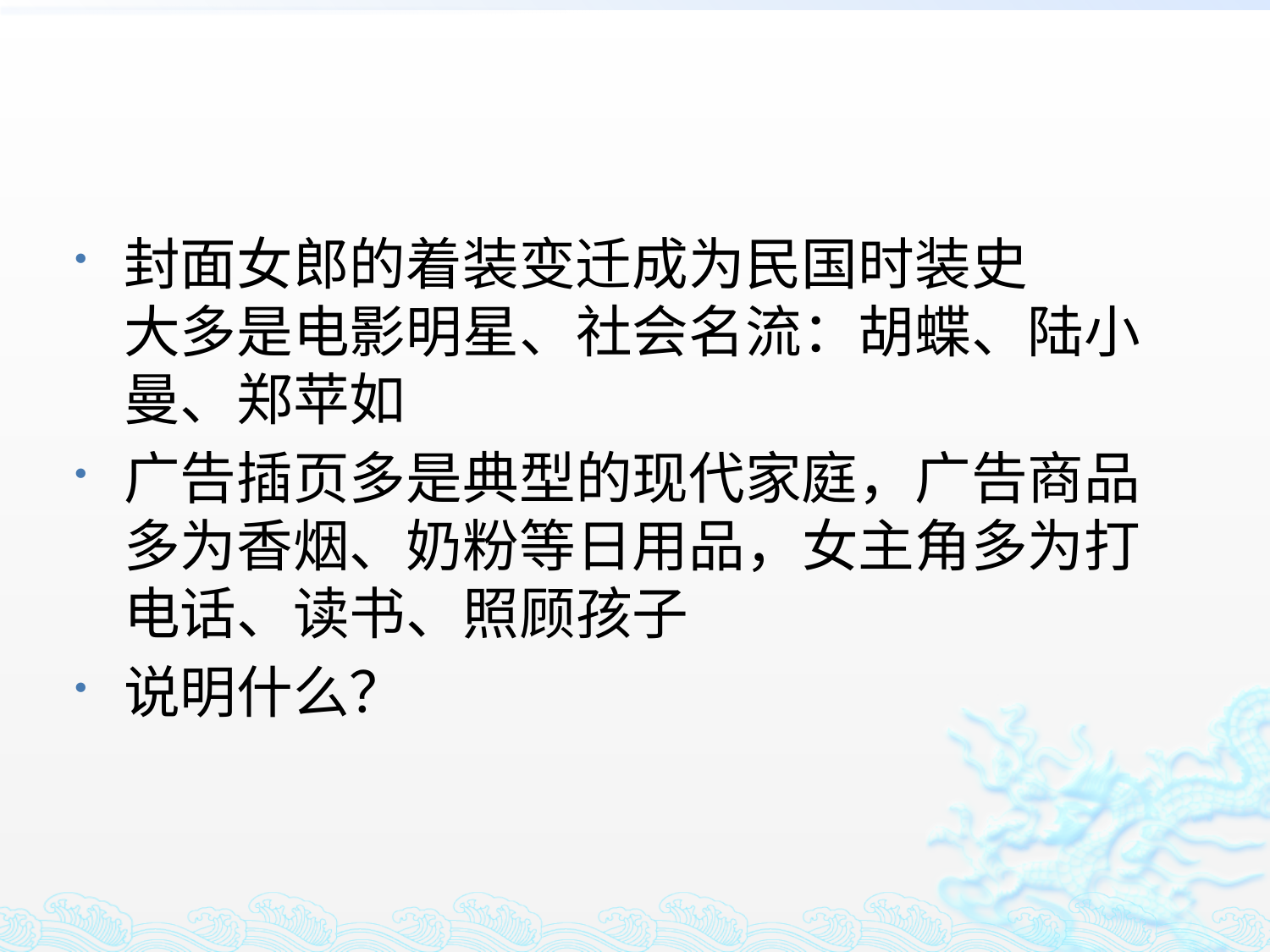

#
封面女郎的着装变迁成为民国时装史
大多是电影明星、社会名流：胡蝶、陆小曼、郑苹如
广告插页多是典型的现代家庭，广告商品多为香烟、奶粉等日用品，女主角多为打电话、读书、照顾孩子
说明什么？